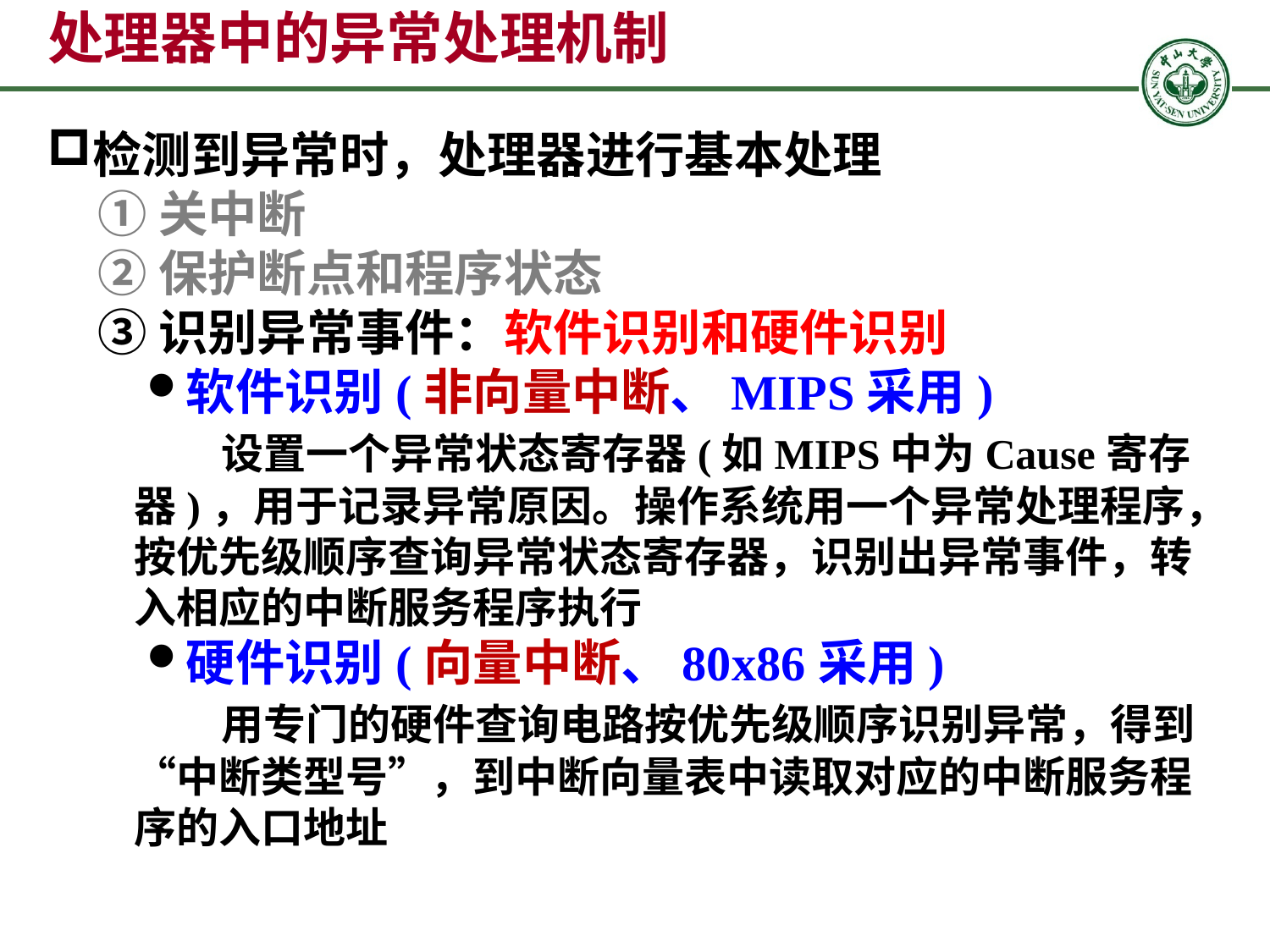

# 处理器中的异常处理机制
检测到异常时，处理器进行基本处理
①关中断
②保护断点和程序状态
③识别异常事件：软件识别和硬件识别
软件识别(非向量中断、MIPS采用)
          设置一个异常状态寄存器(如MIPS中为Cause寄存器)，用于记录异常原因。操作系统用一个异常处理程序，按优先级顺序查询异常状态寄存器，识别出异常事件，转入相应的中断服务程序执行
硬件识别(向量中断、80x86采用)
          用专门的硬件查询电路按优先级顺序识别异常，得到“中断类型号”，到中断向量表中读取对应的中断服务程序的入口地址